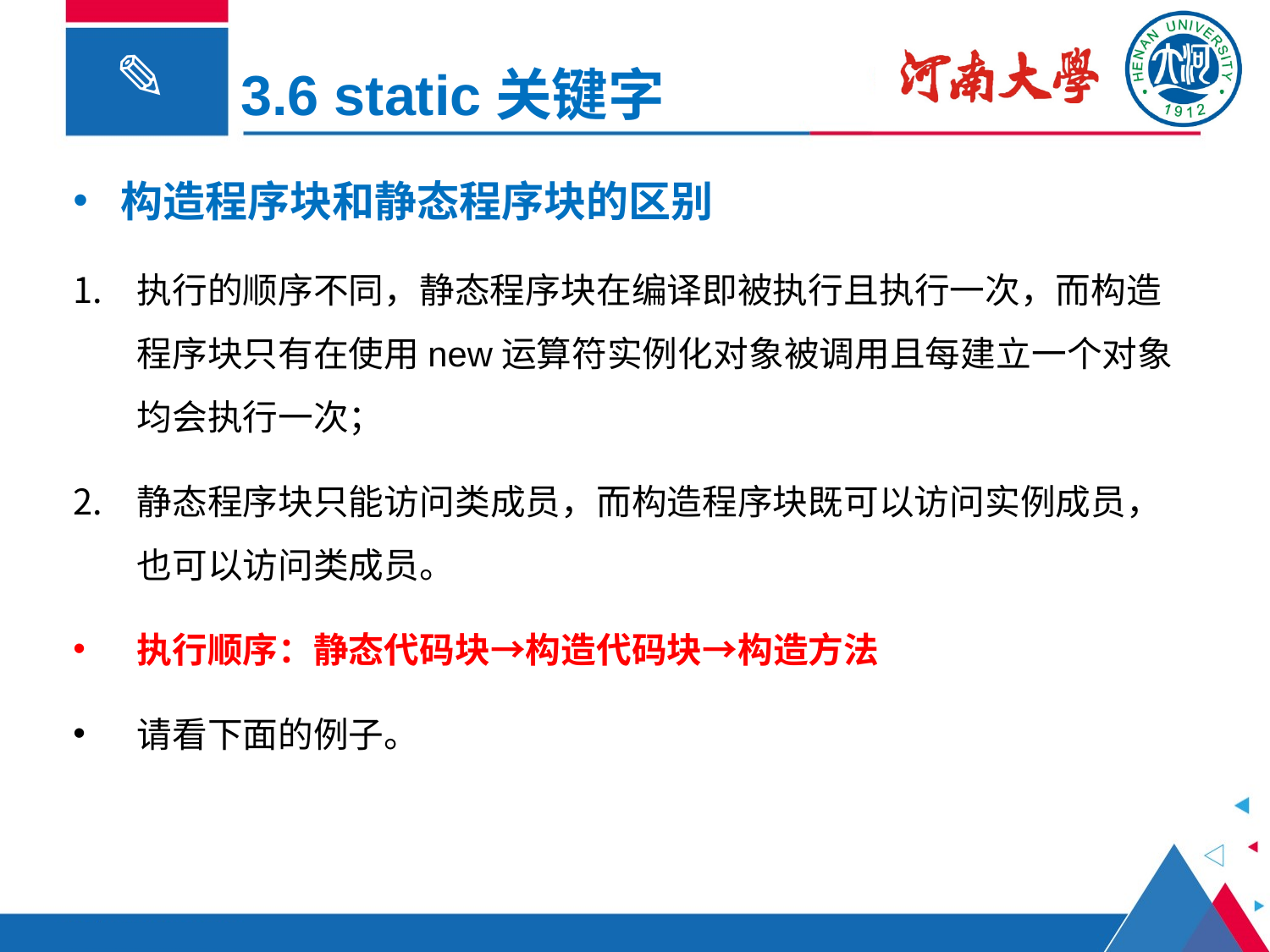

3.6 static关键字
构造程序块和静态程序块的区别
执行的顺序不同，静态程序块在编译即被执行且执行一次，而构造程序块只有在使用new运算符实例化对象被调用且每建立一个对象均会执行一次；
静态程序块只能访问类成员，而构造程序块既可以访问实例成员，也可以访问类成员。
执行顺序：静态代码块→构造代码块→构造方法
请看下面的例子。